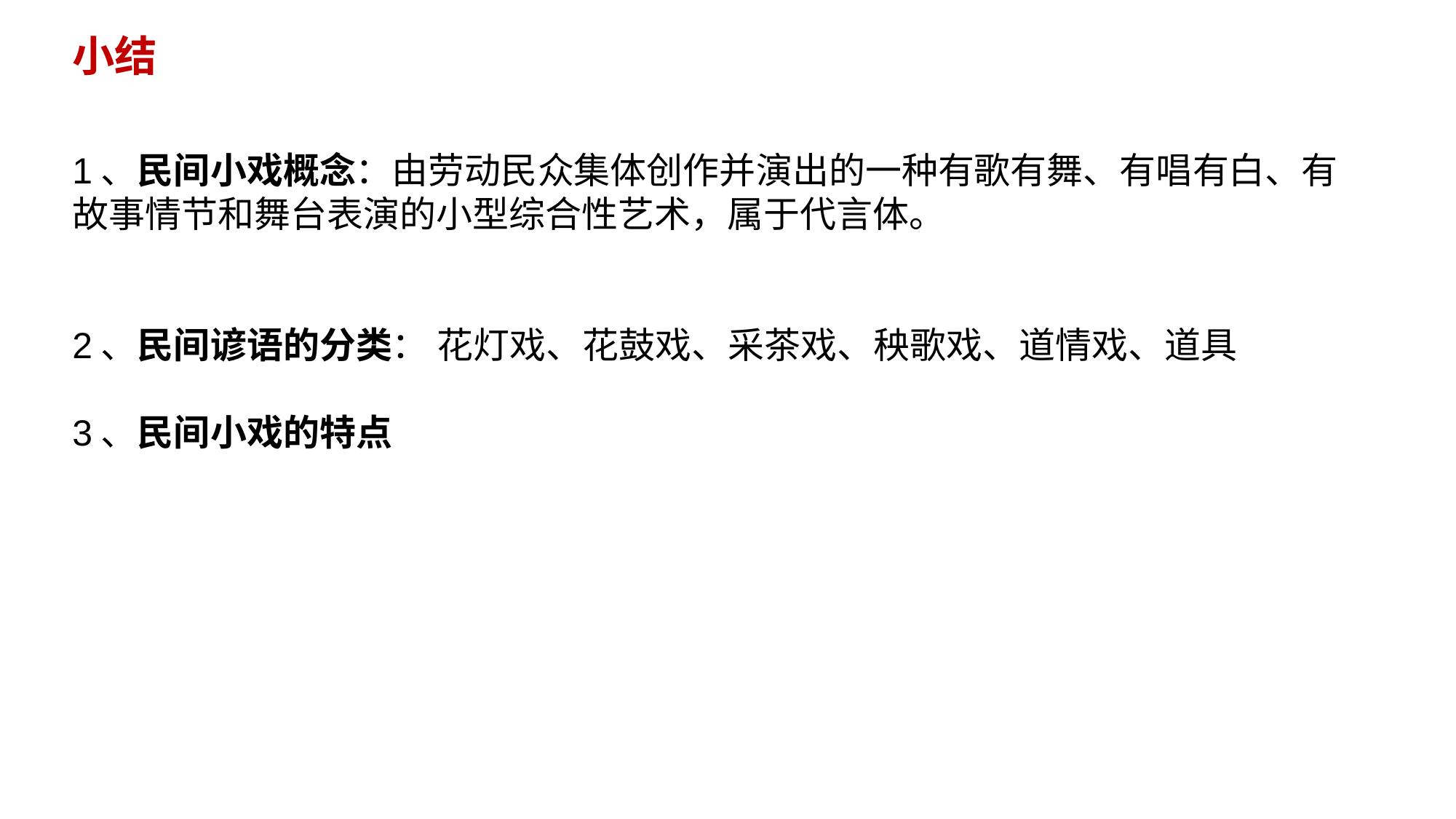

小结
1、民间小戏概念：由劳动民众集体创作并演出的一种有歌有舞、有唱有白、有故事情节和舞台表演的小型综合性艺术，属于代言体。

2、民间谚语的分类： 花灯戏、花鼓戏、采茶戏、秧歌戏、道情戏、道具

3、民间小戏的特点